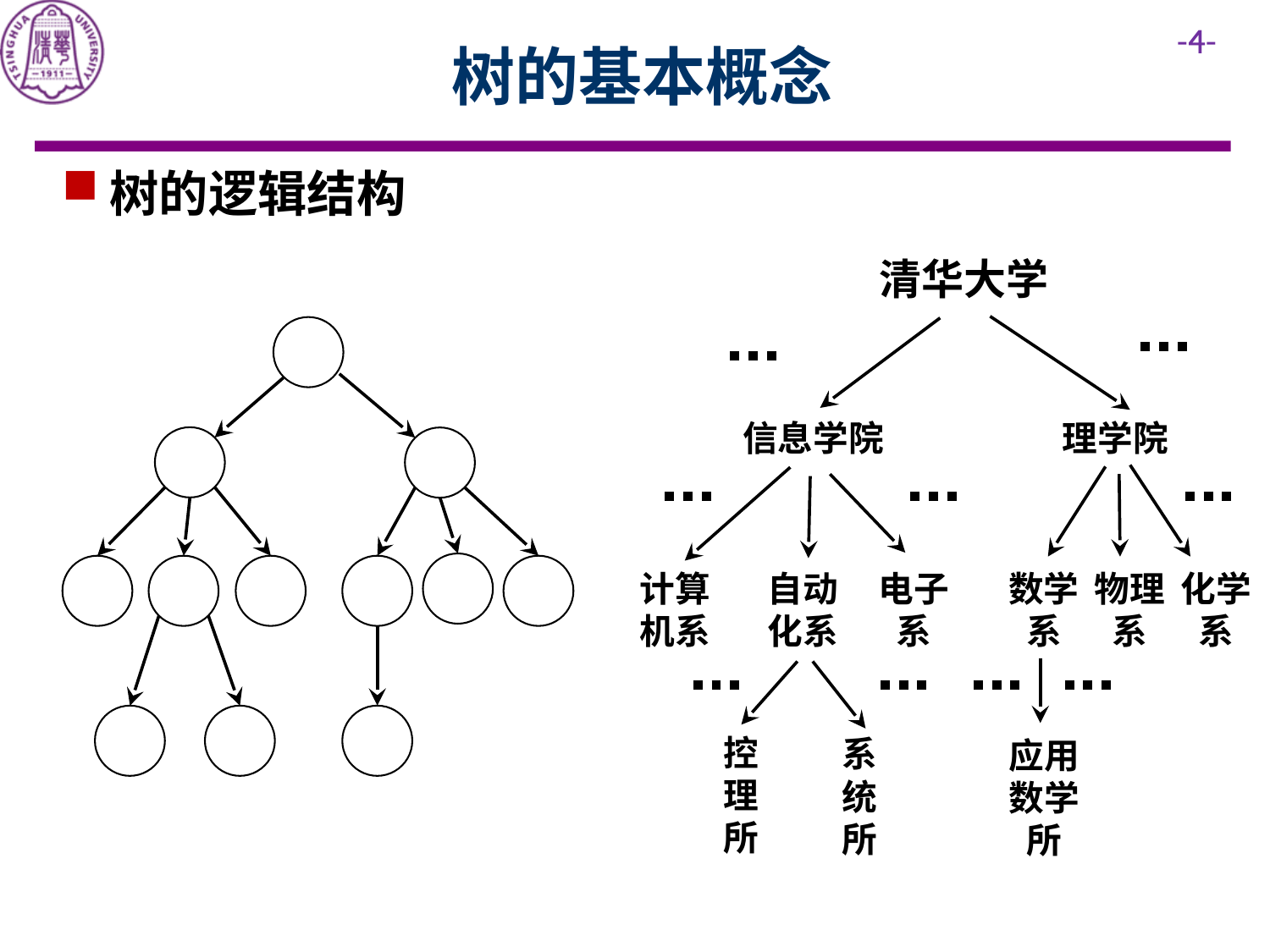

# 树的基本概念
树的逻辑结构
清华大学

信息学院
理学院

计算机系
自动化系
电子系
数学系
物理系
化学系

控理所
系统所
应用数学所